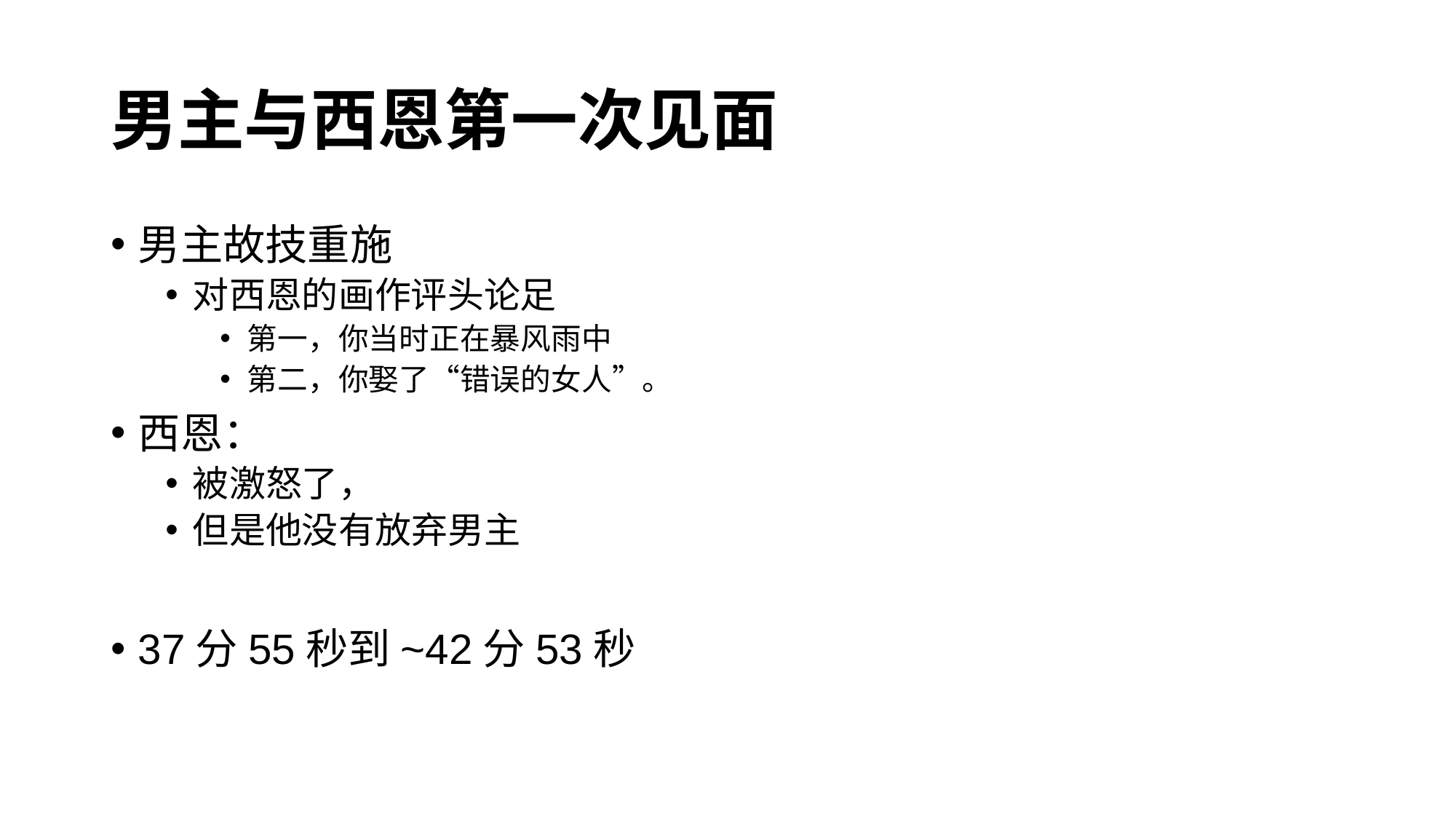

# 男主与西恩第一次见面
男主故技重施
对西恩的画作评头论足
第一，你当时正在暴风雨中
第二，你娶了“错误的女人”。
西恩：
被激怒了，
但是他没有放弃男主

37分55秒到~42分53秒